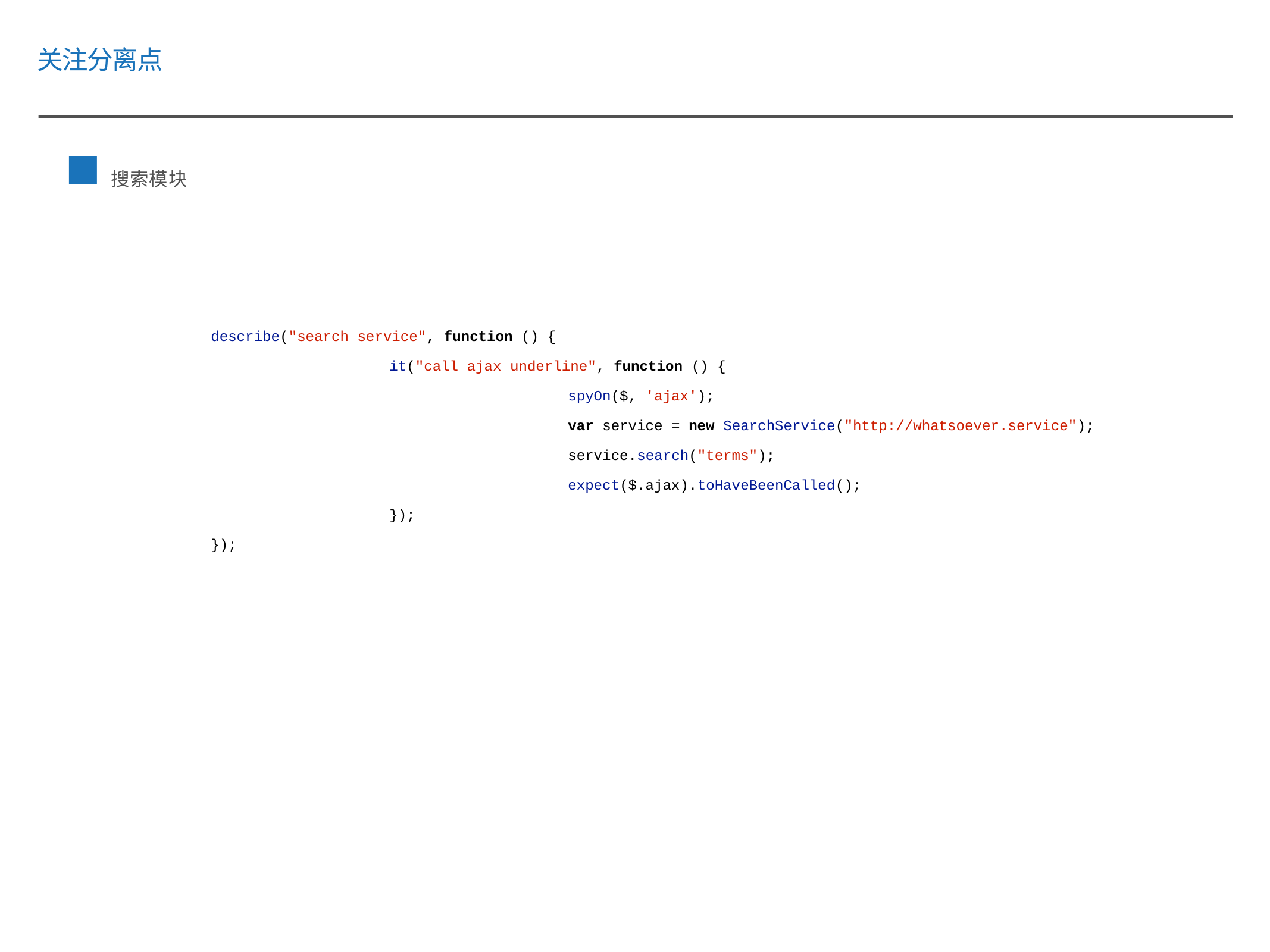

关注分离点
搜索模块
describe("search service", function () {
		it("call ajax underline", function () {
				spyOn($, 'ajax');
				var service = new SearchService("http://whatsoever.service");
				service.search("terms");
				expect($.ajax).toHaveBeenCalled();
		});
});